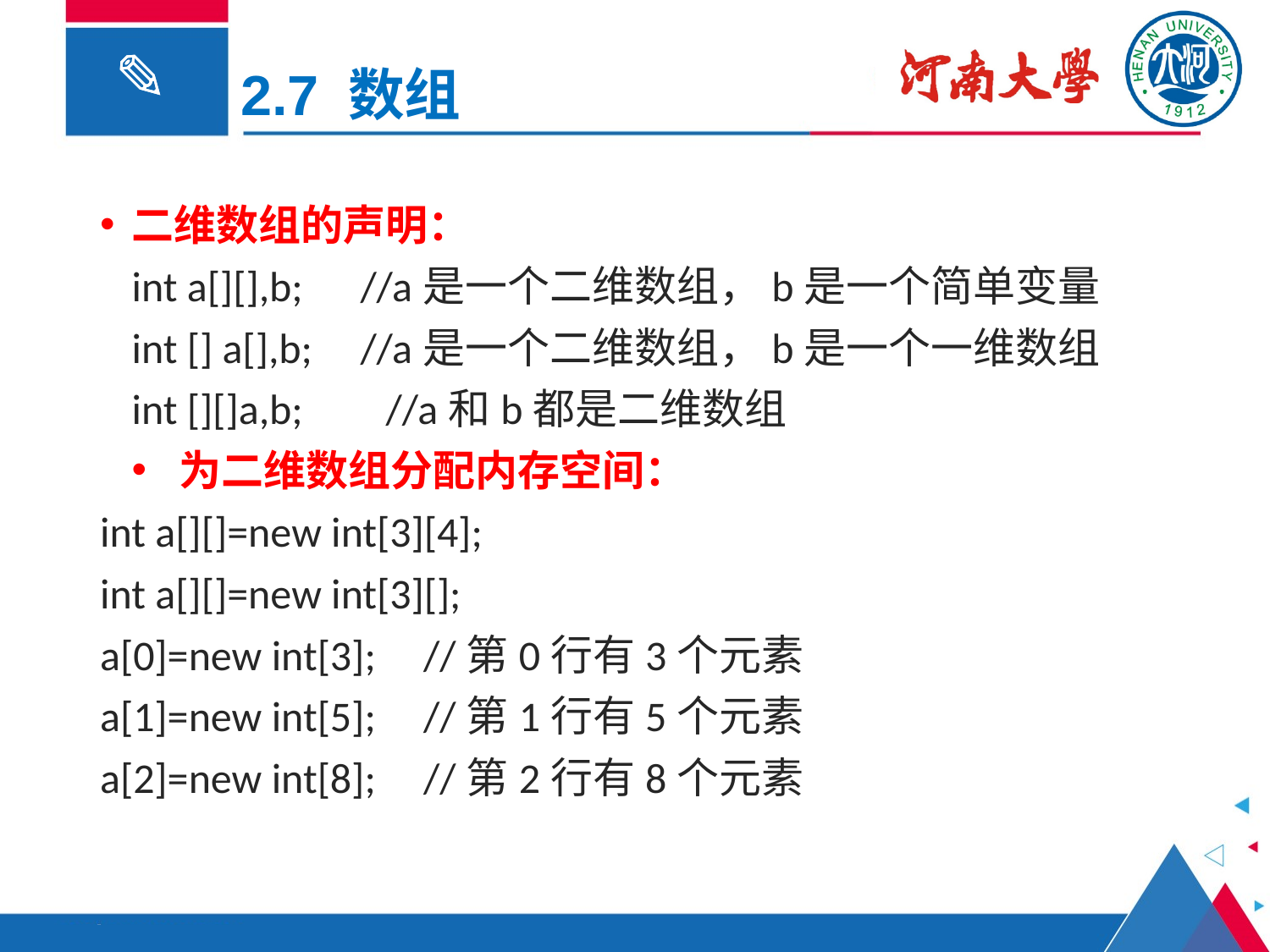

2.7 数组
二维数组的声明：
int a[][],b;      //a是一个二维数组，b是一个简单变量
int [] a[],b;     //a是一个二维数组，b是一个一维数组
int [][]a,b; 	//a和b都是二维数组
为二维数组分配内存空间：
int a[][]=new int[3][4];
int a[][]=new int[3][];
a[0]=new int[3];     //第0行有3个元素
a[1]=new int[5];     //第1行有5个元素
a[2]=new int[8];     //第2行有8个元素